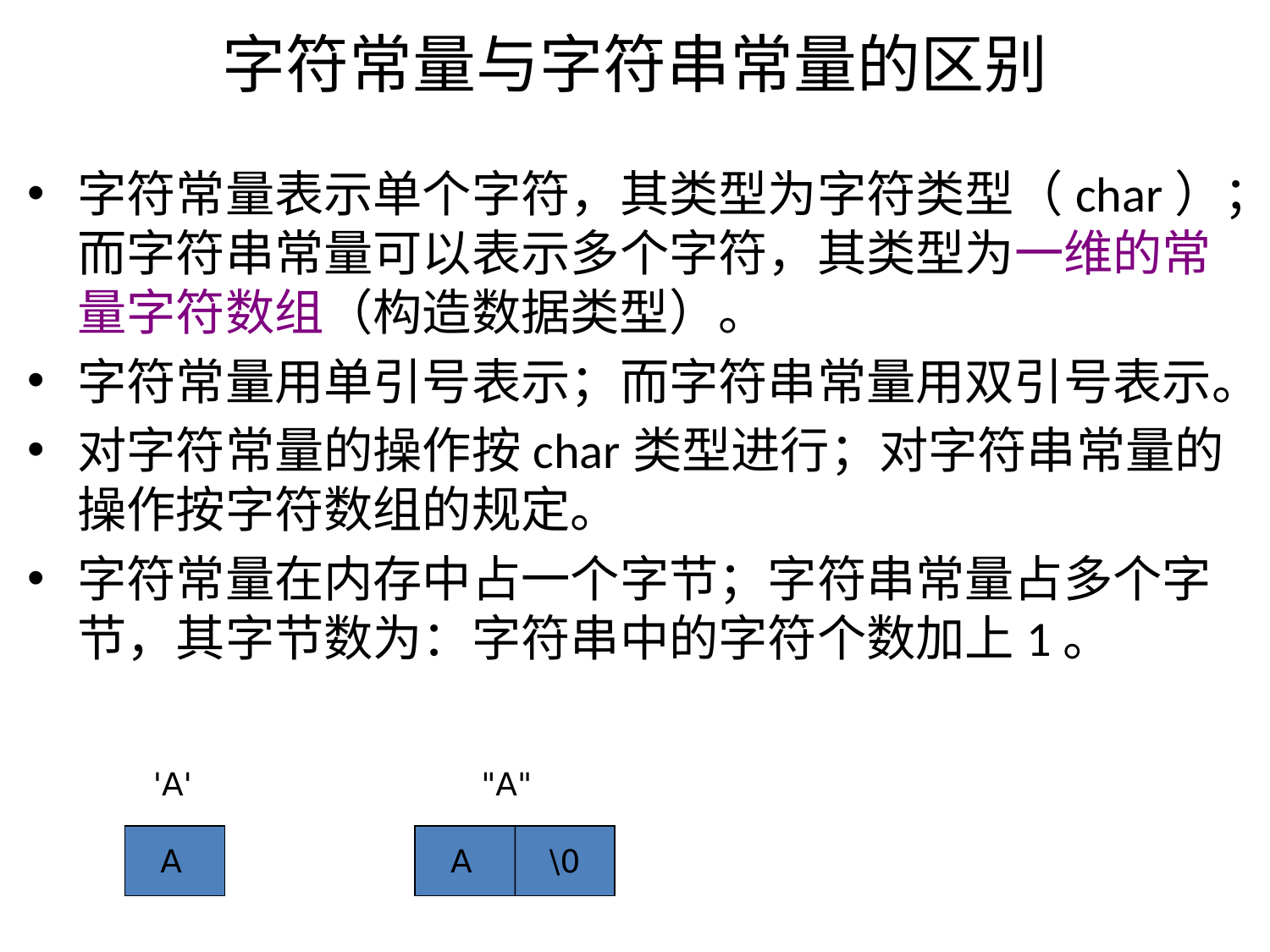

# 字符常量与字符串常量的区别
字符常量表示单个字符，其类型为字符类型（char）；而字符串常量可以表示多个字符，其类型为一维的常量字符数组（构造数据类型）。
字符常量用单引号表示；而字符串常量用双引号表示。
对字符常量的操作按char类型进行；对字符串常量的操作按字符数组的规定。
字符常量在内存中占一个字节；字符串常量占多个字节，其字节数为：字符串中的字符个数加上1。
'A'
"A"

A
A
\0